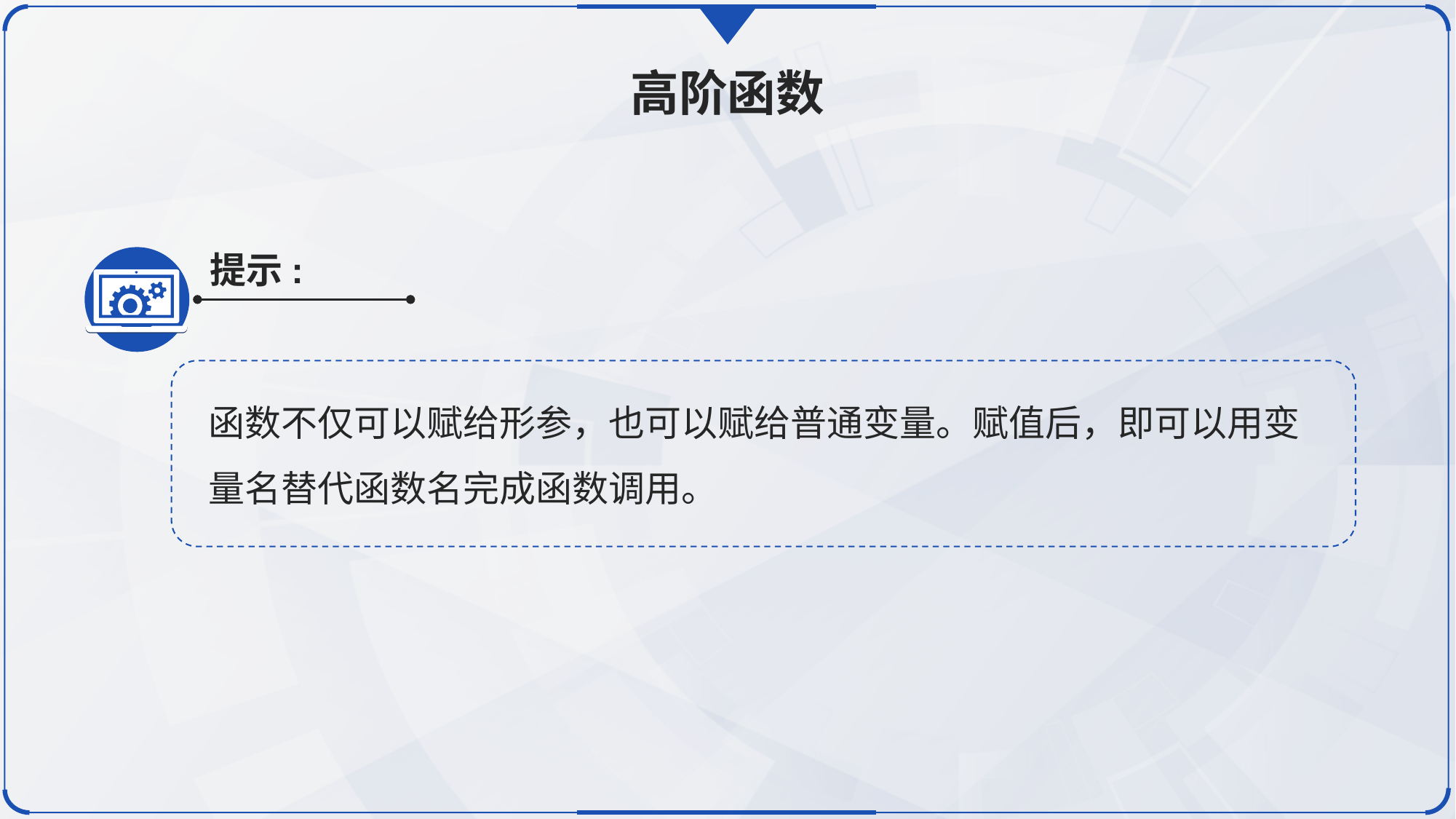

高阶函数
提示:

函数不仅可以赋给形参，也可以赋给普通变量。赋值后，即可以用变量名替代函数名完成函数调用。